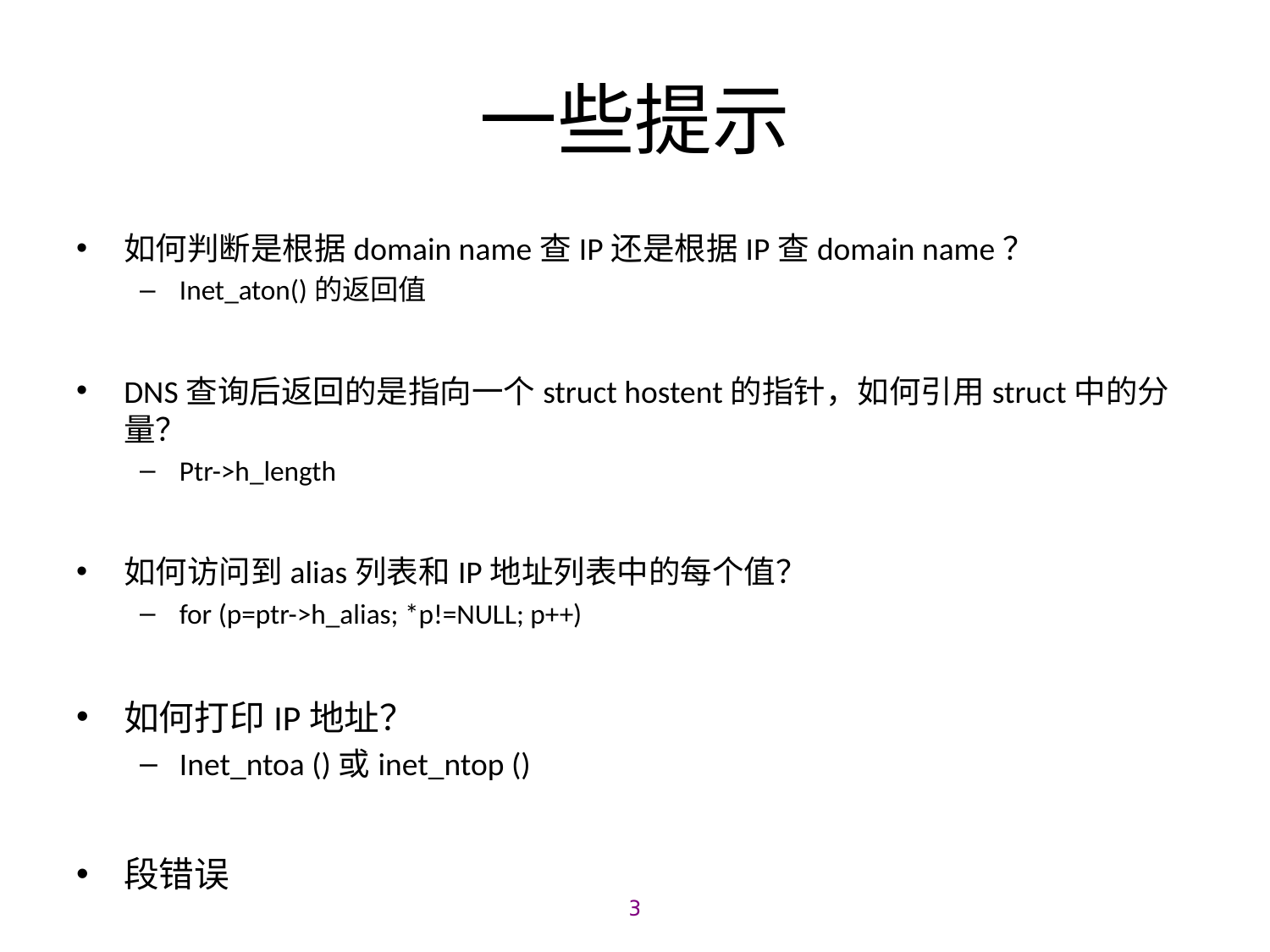

# 一些提示
如何判断是根据domain name查IP还是根据IP查domain name？
Inet_aton()的返回值

DNS查询后返回的是指向一个struct hostent的指针，如何引用struct中的分量？
Ptr->h_length

如何访问到alias列表和IP地址列表中的每个值？
for (p=ptr->h_alias; *p!=NULL; p++)

如何打印IP地址？
Inet_ntoa ()或inet_ntop ()

段错误
3